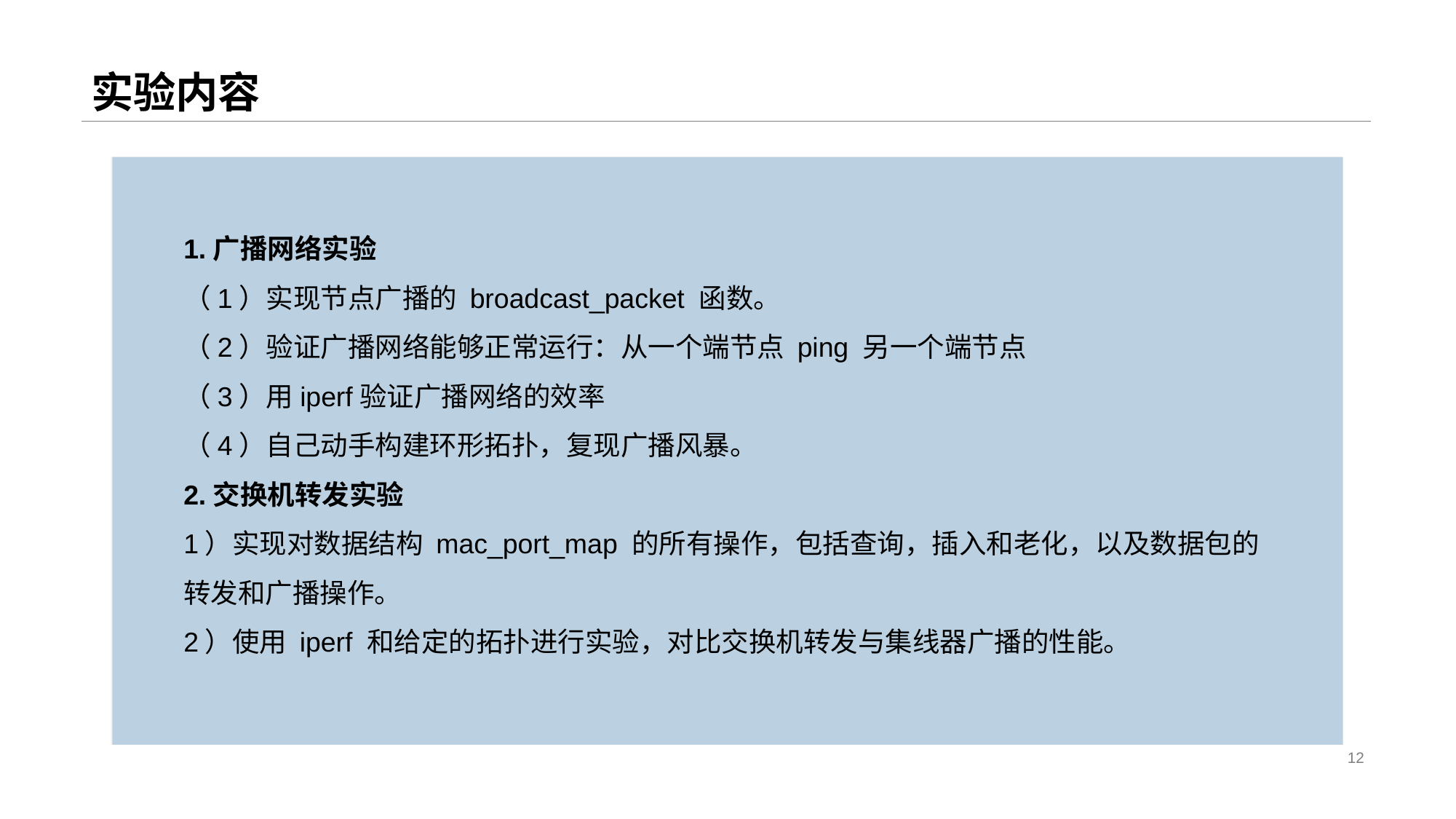

# 实验内容

1.广播网络实验
（1）实现节点广播的 broadcast_packet 函数。
（2）验证广播网络能够正常运行：从一个端节点 ping 另一个端节点
（3）用iperf验证广播网络的效率
（4）自己动手构建环形拓扑，复现广播风暴。
2.交换机转发实验
1）实现对数据结构 mac_port_map 的所有操作，包括查询，插入和老化，以及数据包的
转发和广播操作。
2）使用 iperf 和给定的拓扑进行实验，对比交换机转发与集线器广播的性能。
Text here
12